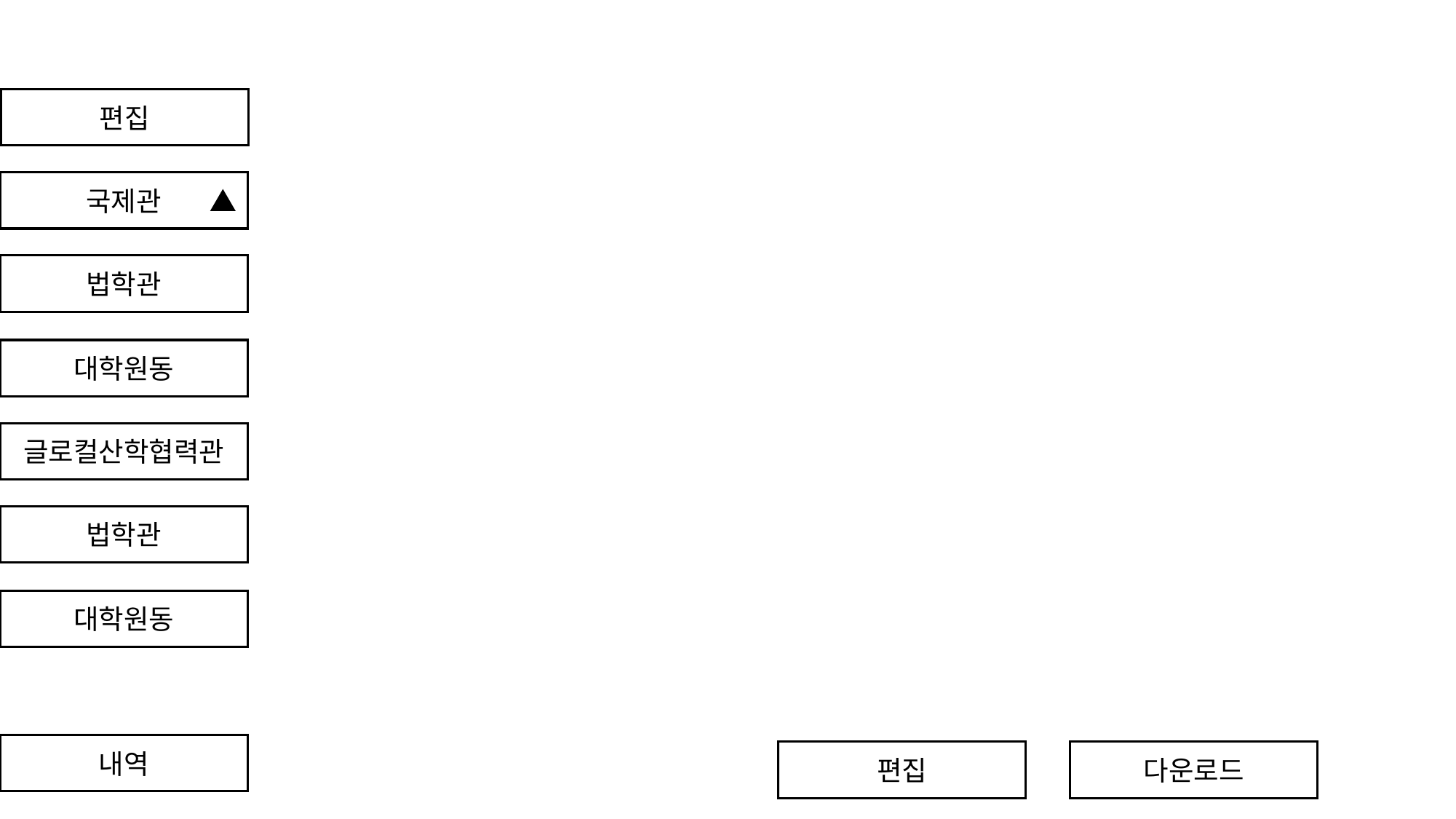

편집
국제관

법학관
대학원동
글로컬산학협력관
법학관
대학원동
내역
편집
다운로드